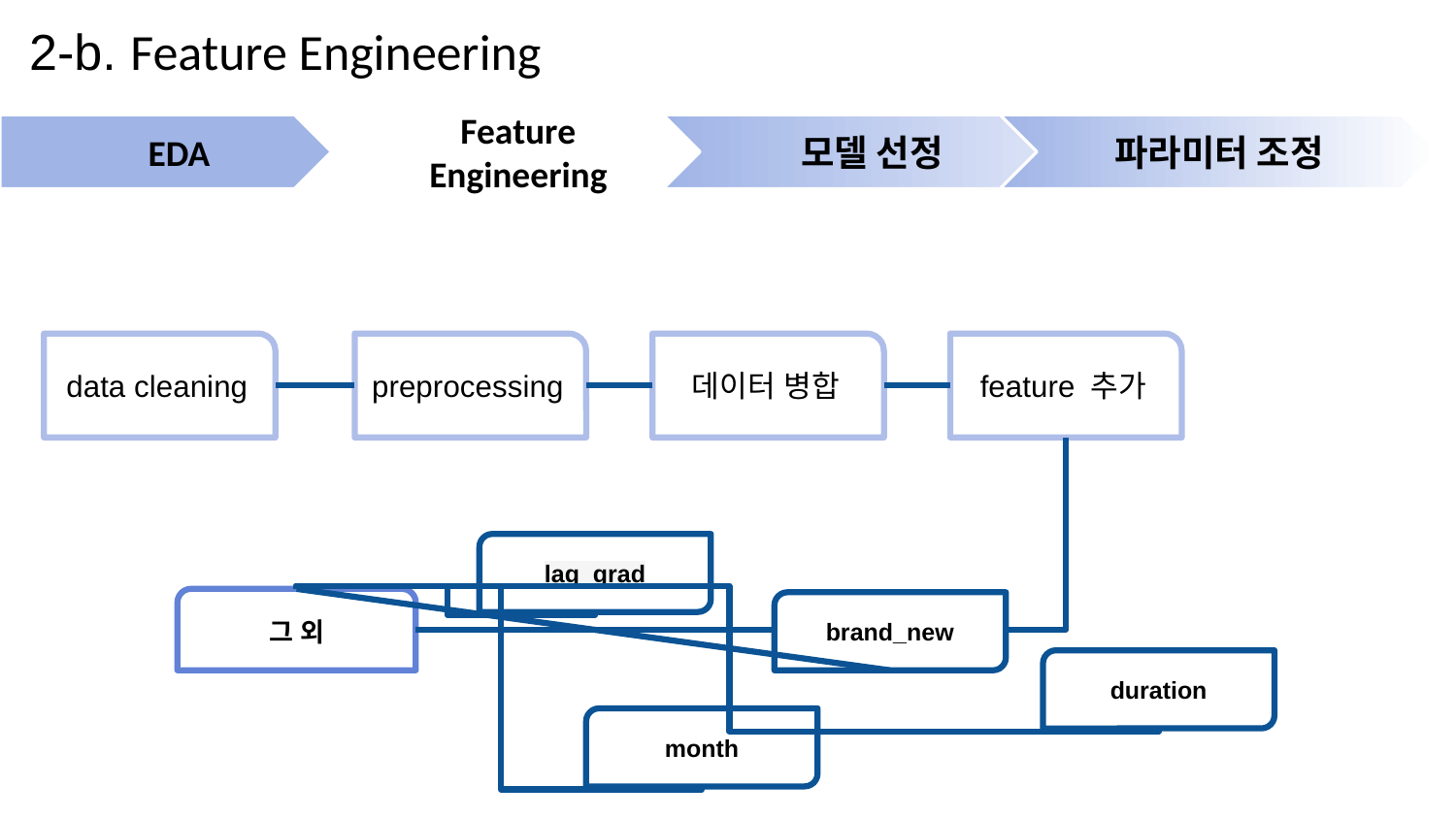

# 2-b. Feature Engineering
EDA
Feature
Engineering
모델 선정
파라미터 조정
data cleaning
preprocessing
데이터 병합
feature 추가
lag_grad
그 외
brand_new
duration
month